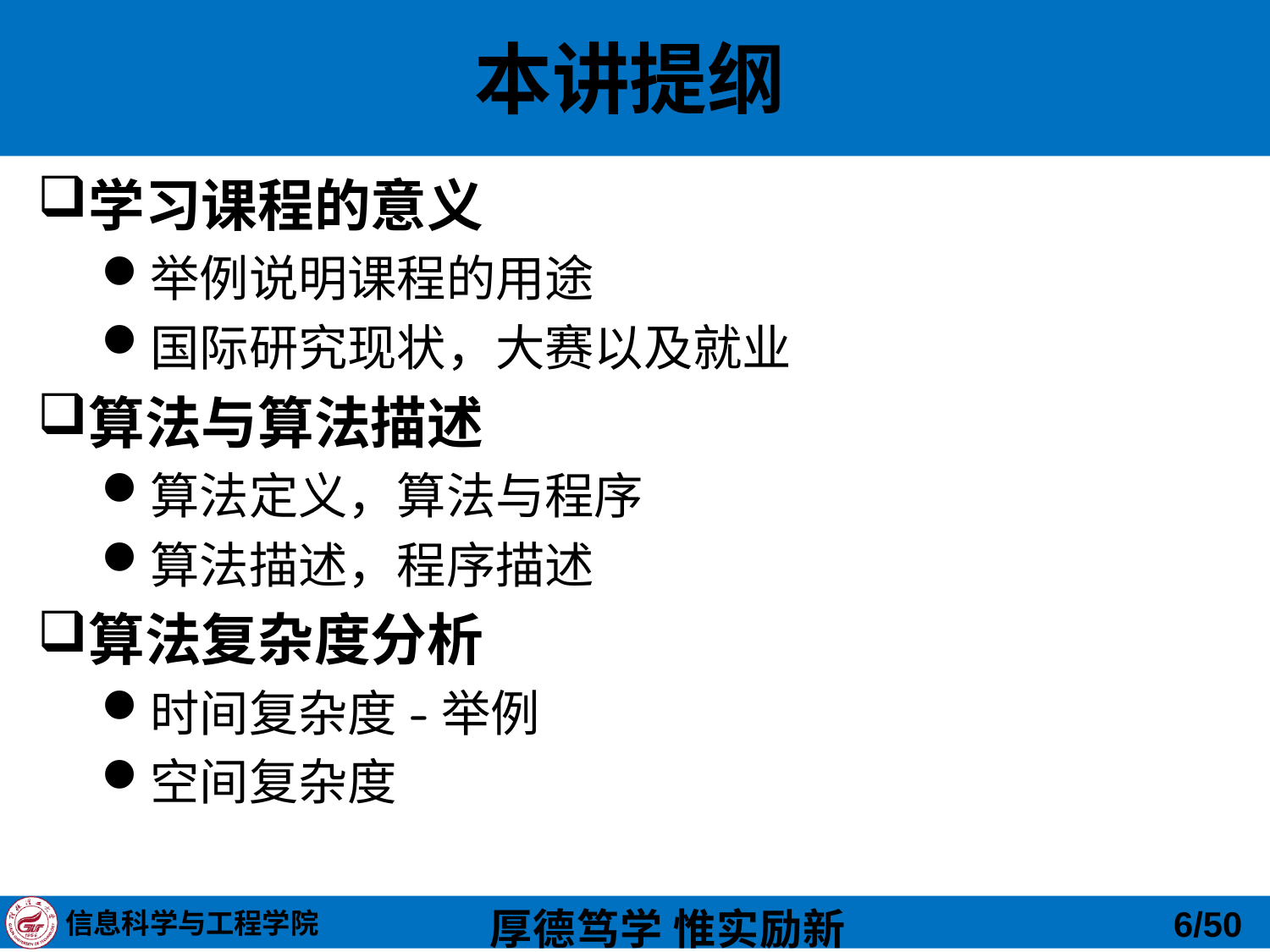

# 本讲提纲
学习课程的意义
举例说明课程的用途
国际研究现状，大赛以及就业
算法与算法描述
算法定义，算法与程序
算法描述，程序描述
算法复杂度分析
时间复杂度-举例
空间复杂度

6/50